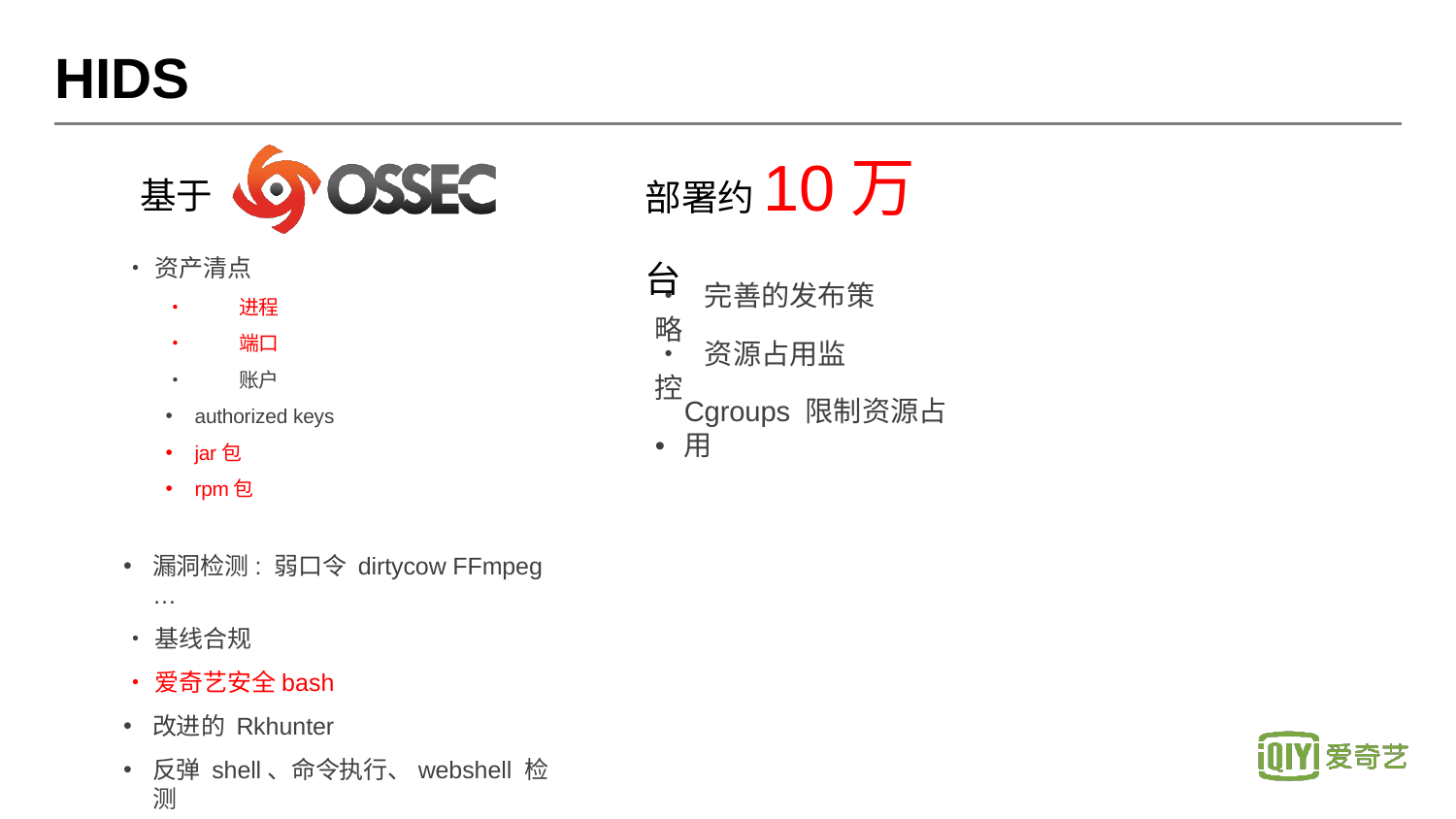

# HIDS

部署约10万台
基于
•	资产清点
•	进程
•	端口
•	账户
authorized keys
jar包
rpm包
•  完善的发布策略
•  资源占用监控
•
Cgroups 限制资源占用
漏洞检测: 弱口令 dirtycow FFmpeg …
•	基线合规
•	爱奇艺安全bash
改进的 Rkhunter
反弹 shell、命令执行、webshell 检测
•	SSH爆破、web扫描检测